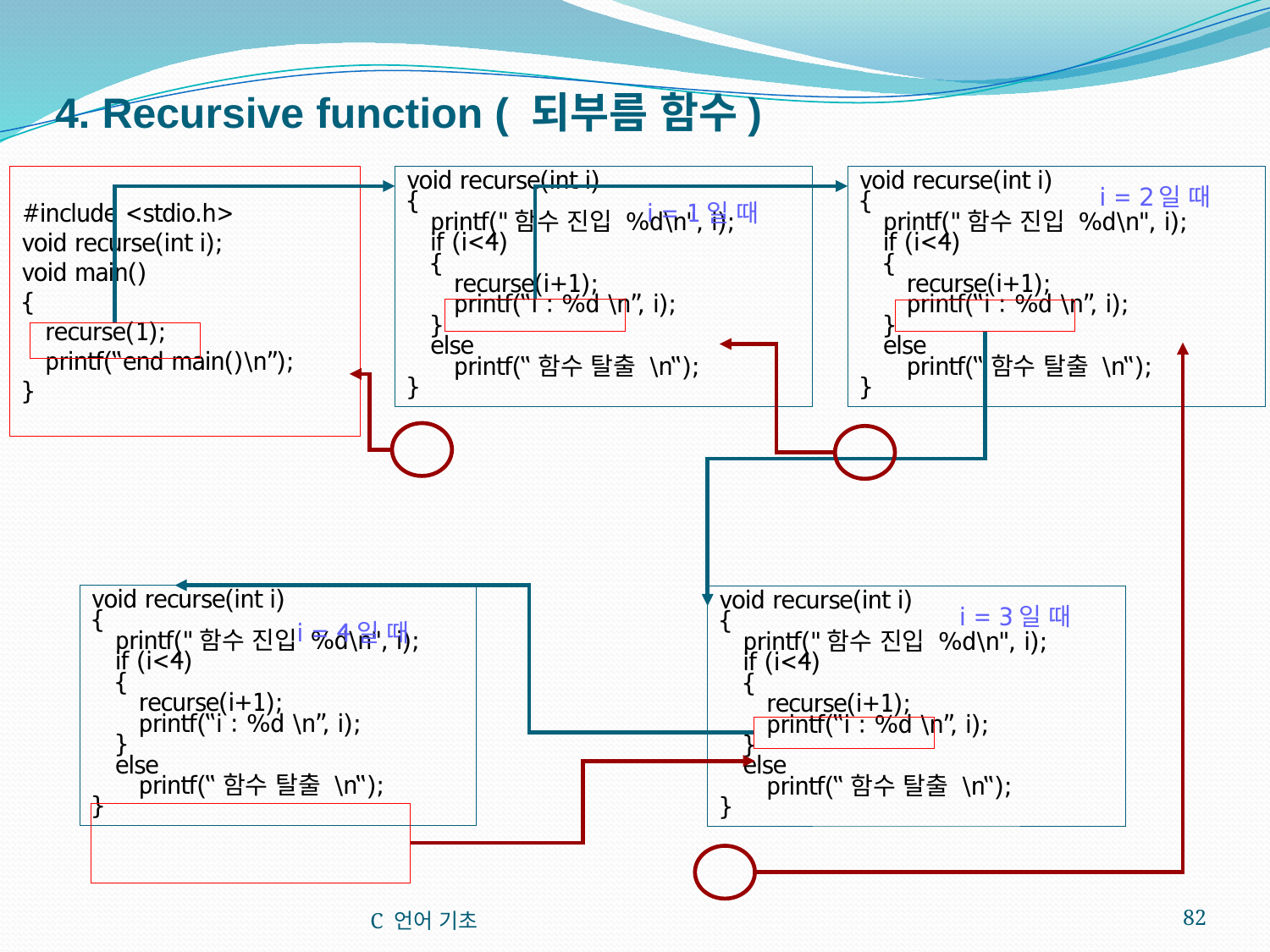

# 4. Recursive function ( 되부름 함수)
void recurse(int i)
{
   printf("함수 진입 %d\n", i);
   if (i<4)
   {
      recurse(i+1);
      printf(“i : %d \n”, i);
   }
   else
      printf(“함수 탈출 \n“);
}

void recurse(int i)
{
   printf("함수 진입 %d\n", i);
   if (i<4)
   {
      recurse(i+1);
      printf(“i : %d \n”, i);
   }
   else
      printf(“함수 탈출 \n“);
}

#include <stdio.h>
void recurse(int i);
void main()
{
   recurse(1);
   printf(“end main()\n”);
}
i = 2일 때
i = 1일 때

void recurse(int i)
{
   printf("함수 진입 %d\n", i);
   if (i<4)
   {
      recurse(i+1);
      printf(“i : %d \n”, i);
   }
   else
      printf(“함수 탈출 \n“);
}
void recurse(int i)
{
   printf("함수 진입 %d\n", i);
   if (i<4)
   {
      recurse(i+1);
      printf(“i : %d \n”, i);
   }
   else
      printf(“함수 탈출 \n“);
}

i = 3일 때
i = 4일 때

C 언어 기초
82